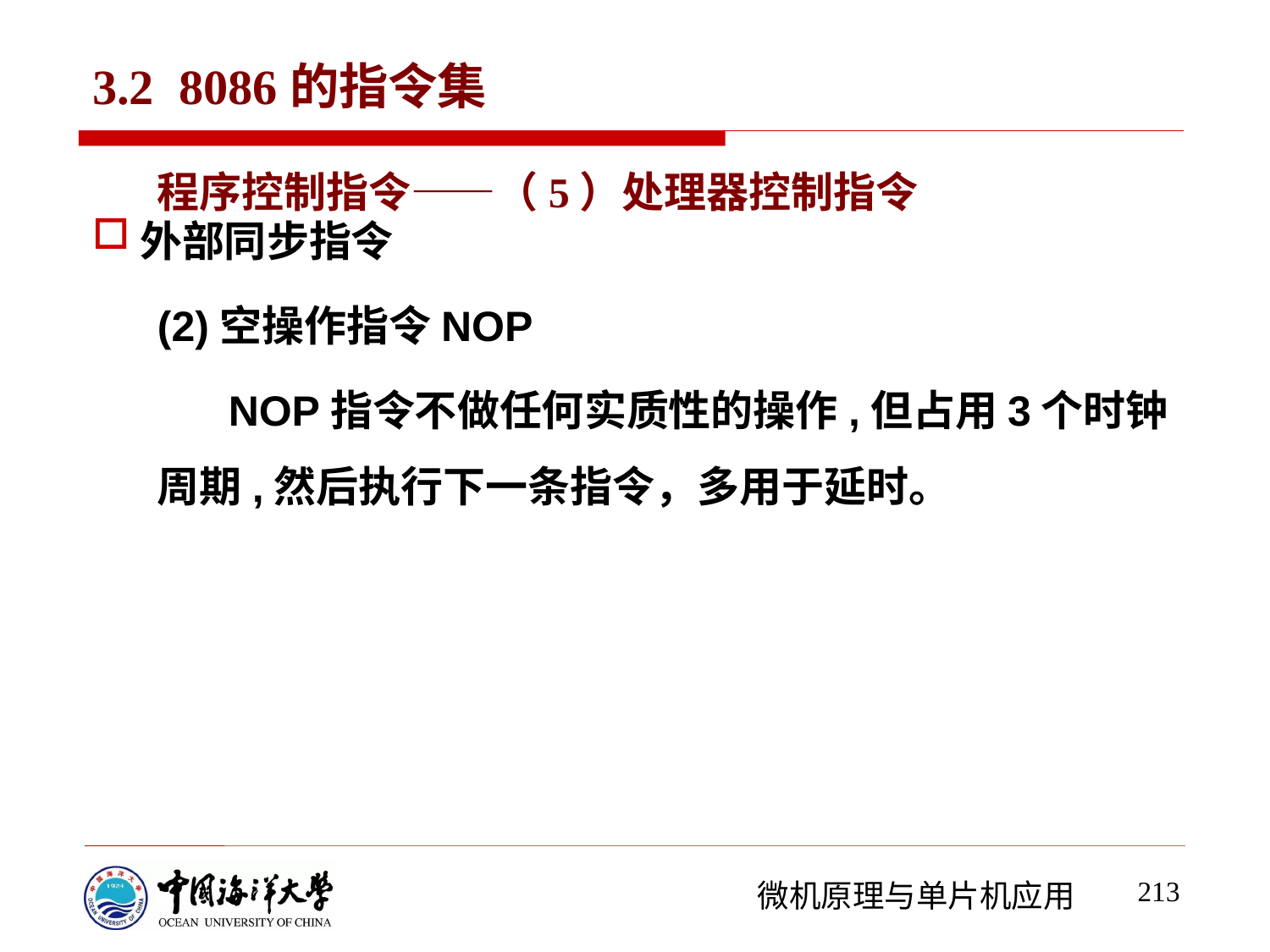

# 3.2  8086的指令集
程序控制指令——（5）处理器控制指令
外部同步指令
(2)空操作指令NOP
      NOP指令不做任何实质性的操作,但占用3个时钟周期,然后执行下一条指令，多用于延时。

213